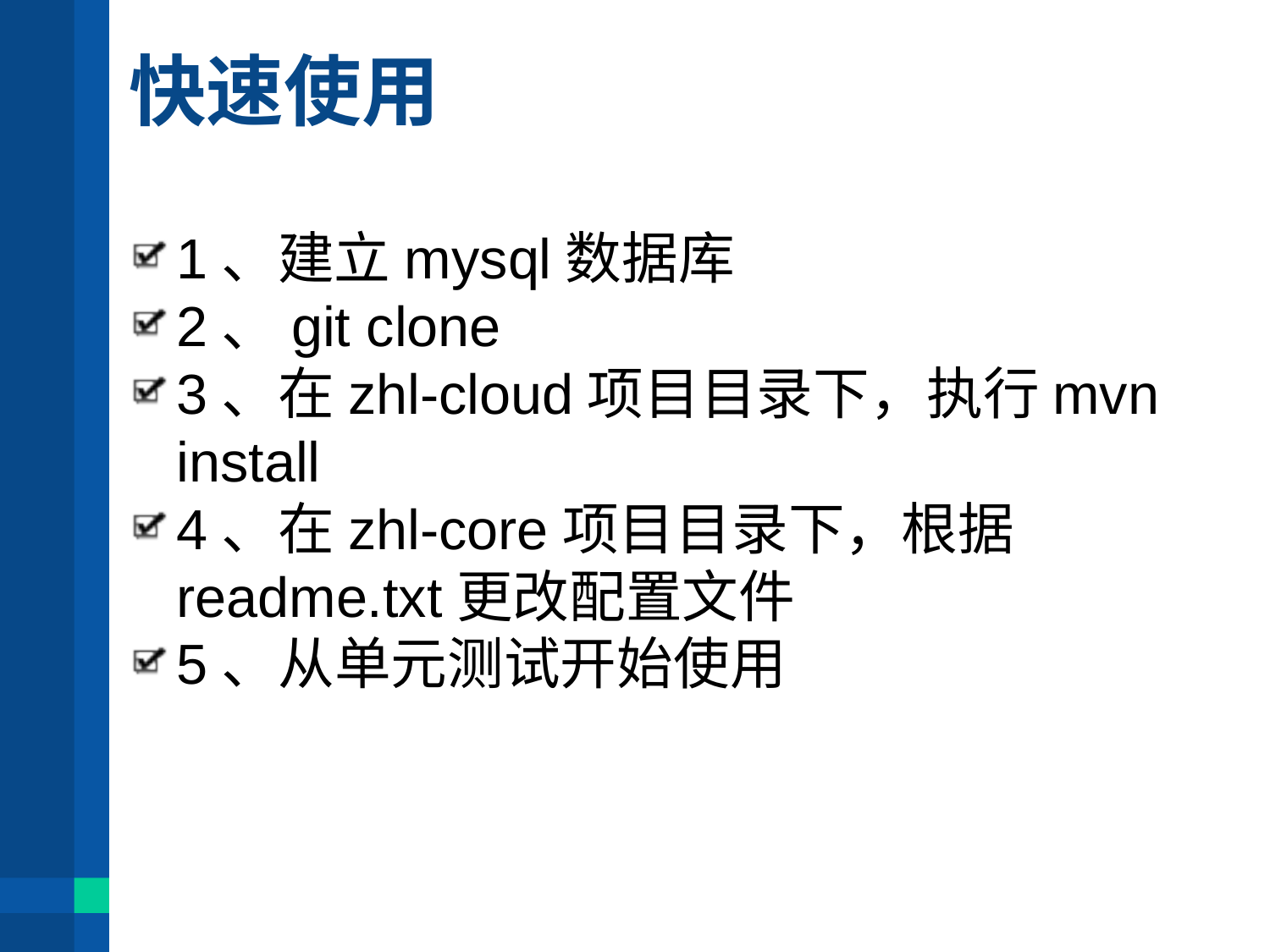

# 快速使用
1、建立mysql数据库
2、git clone
3、在zhl-cloud项目目录下，执行mvn install
4、在zhl-core项目目录下，根据readme.txt更改配置文件
5、从单元测试开始使用